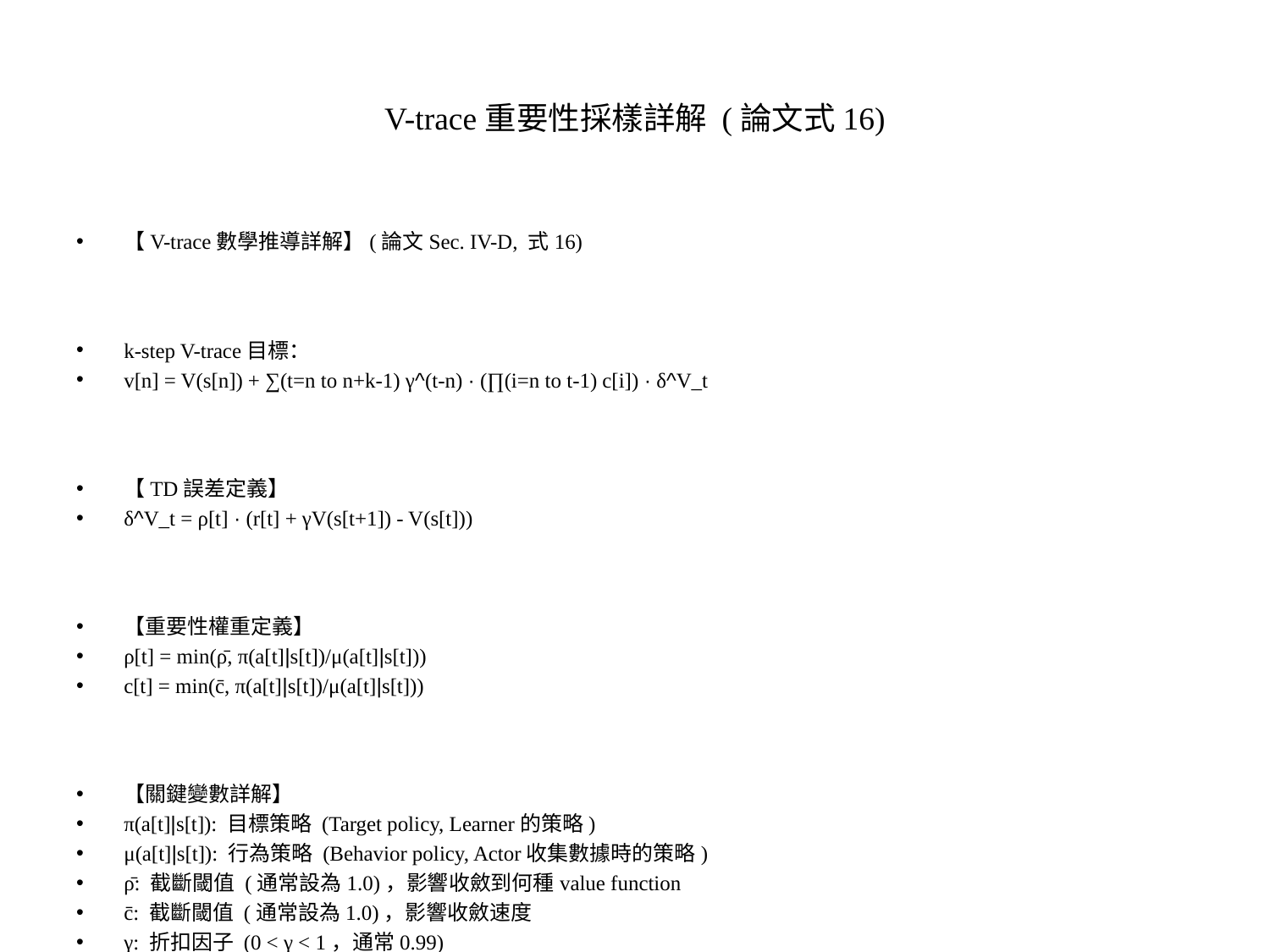

# V-trace重要性採樣詳解 (論文式16)
【V-trace數學推導詳解】(論文Sec. IV-D, 式16)

k-step V-trace目標：
v[n] = V(s[n]) + ∑(t=n to n+k-1) γ^(t-n) · (∏(i=n to t-1) c[i]) · δ^V_t

【TD誤差定義】
δ^V_t = ρ[t] · (r[t] + γV(s[t+1]) - V(s[t]))

【重要性權重定義】
ρ[t] = min(ρ̄, π(a[t]|s[t])/μ(a[t]|s[t]))
c[t] = min(c̄, π(a[t]|s[t])/μ(a[t]|s[t]))

【關鍵變數詳解】
π(a[t]|s[t]): 目標策略 (Target policy, Learner的策略)
μ(a[t]|s[t]): 行為策略 (Behavior policy, Actor收集數據時的策略)
ρ̄: 截斷閾值 (通常設為1.0)，影響收斂到何種value function
c̄: 截斷閾值 (通常設為1.0)，影響收斂速度
γ: 折扣因子 (0 < γ < 1，通常0.99)

【數學機制原理】
• 重要性採樣：π(a|s)/μ(a|s)校正策略差異
• 截斷機制：min(·,·)防止權重過大導致方差爆炸
• 乘積項：∏c[i]控制多步累積的穩定性
• TD校正：δ^V_t提供即時學習信號

【更新規則推導】
Value update: L_value = (v[n] - V_φ(s[n]))²
Policy update: Δθ ∝ ρ[n] · ∇log π_θ(a[n]|s[n]) · (r[n] + γv[n+1] - V_φ(s[n]))

【V-trace的理論保證】
✓ 收斂性：證明收斂到固定點
✓ 偏差控制：有效校正off-policy偏差
✓ 方差控制：截斷機制防止訓練不穩定